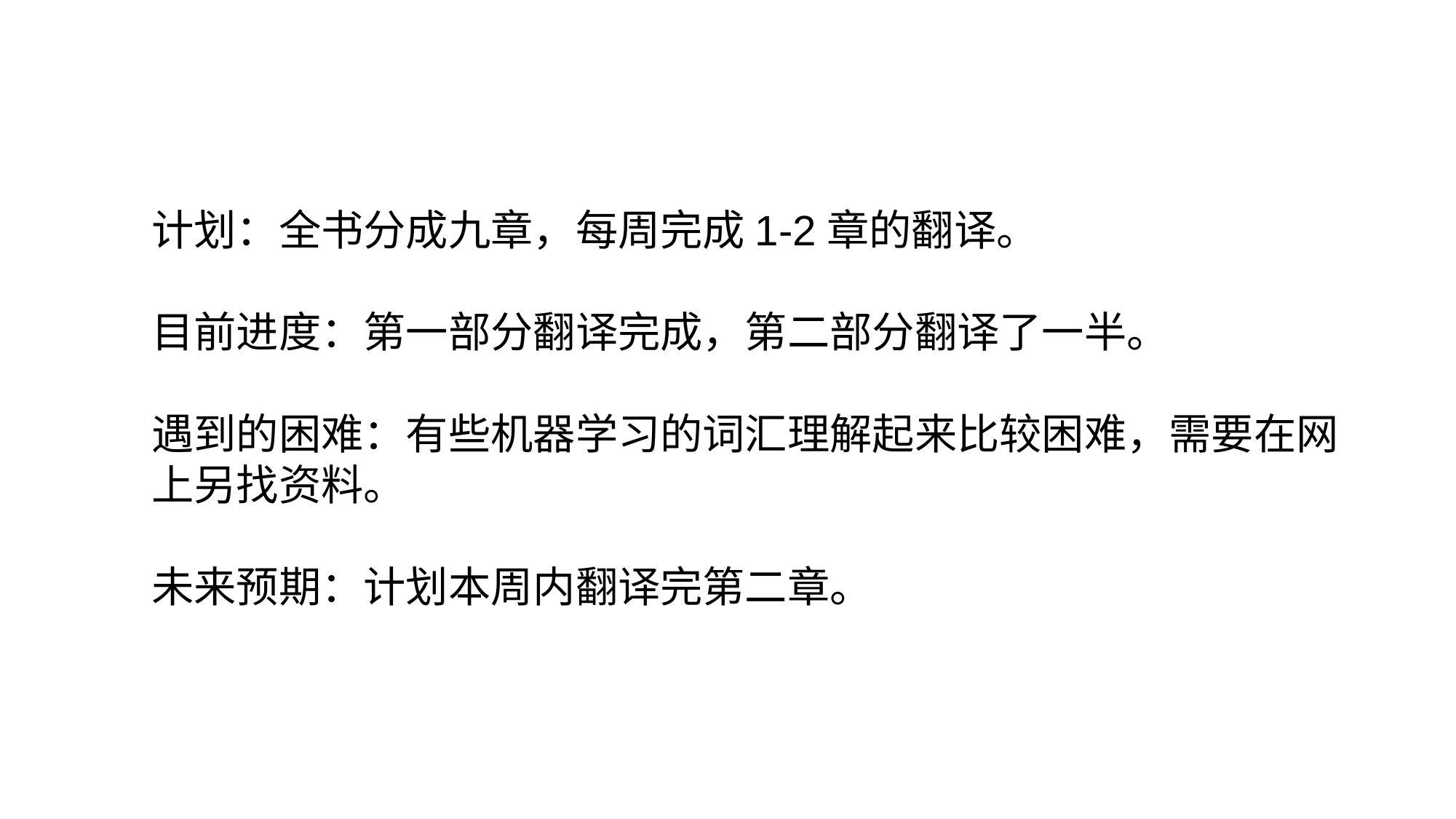

计划：全书分成九章，每周完成1-2章的翻译。

目前进度：第一部分翻译完成，第二部分翻译了一半。

遇到的困难：有些机器学习的词汇理解起来比较困难，需要在网上另找资料。

未来预期：计划本周内翻译完第二章。